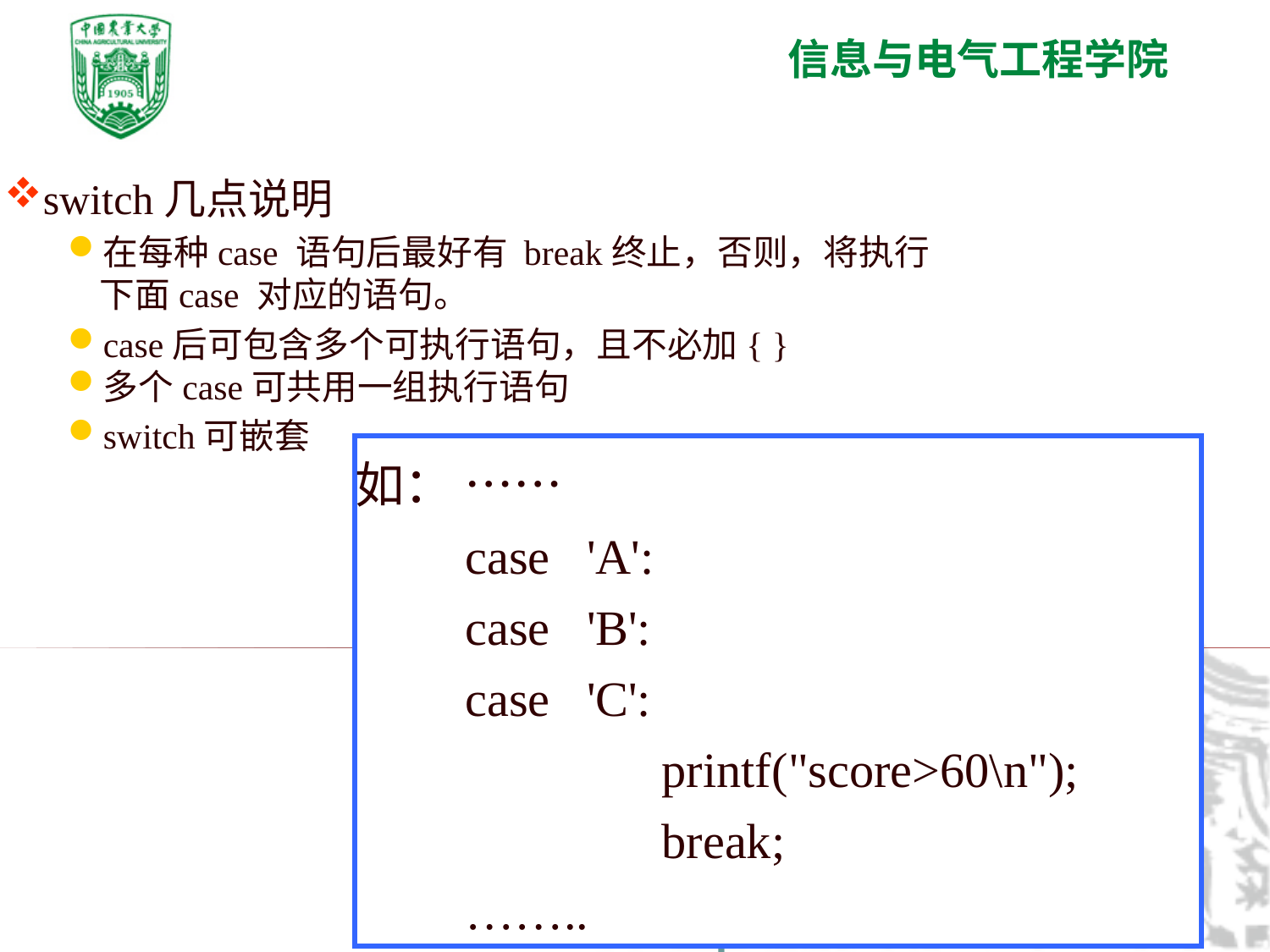

switch几点说明
在每种case 语句后最好有 break终止，否则，将执行下面case 对应的语句。
case后可包含多个可执行语句，且不必加{ }
多个case可共用一组执行语句
switch可嵌套
如： ……
         case   'A':
         case   'B':
         case   'C':
                         printf("score>60\n");
                         break;
         ……..